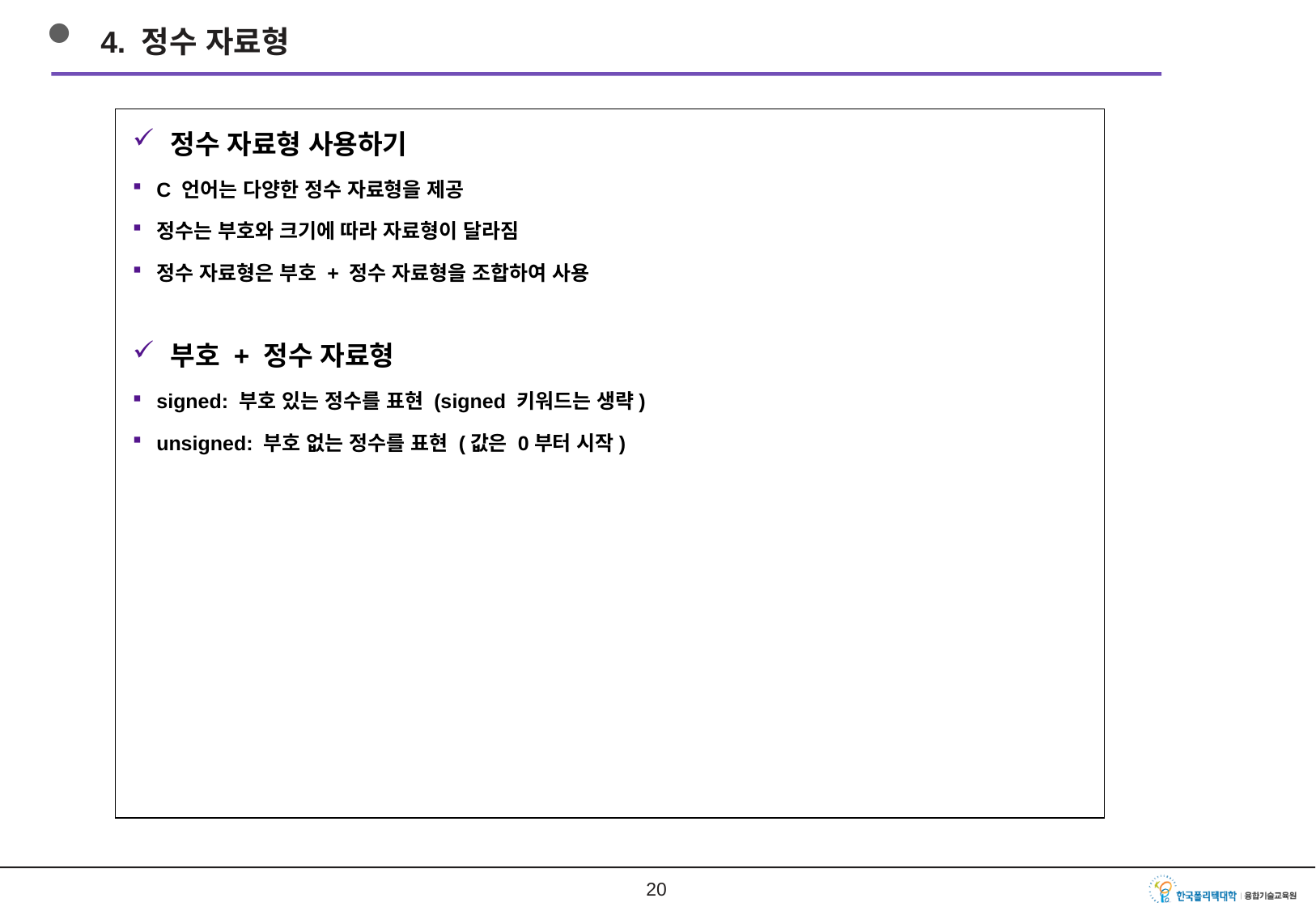

4. 정수 자료형
정수 자료형 사용하기
C 언어는 다양한 정수 자료형을 제공
정수는 부호와 크기에 따라 자료형이 달라짐
정수 자료형은 부호 + 정수 자료형을 조합하여 사용
부호 + 정수 자료형
signed: 부호 있는 정수를 표현 (signed 키워드는 생략)
unsigned: 부호 없는 정수를 표현 (값은 0부터 시작)

20